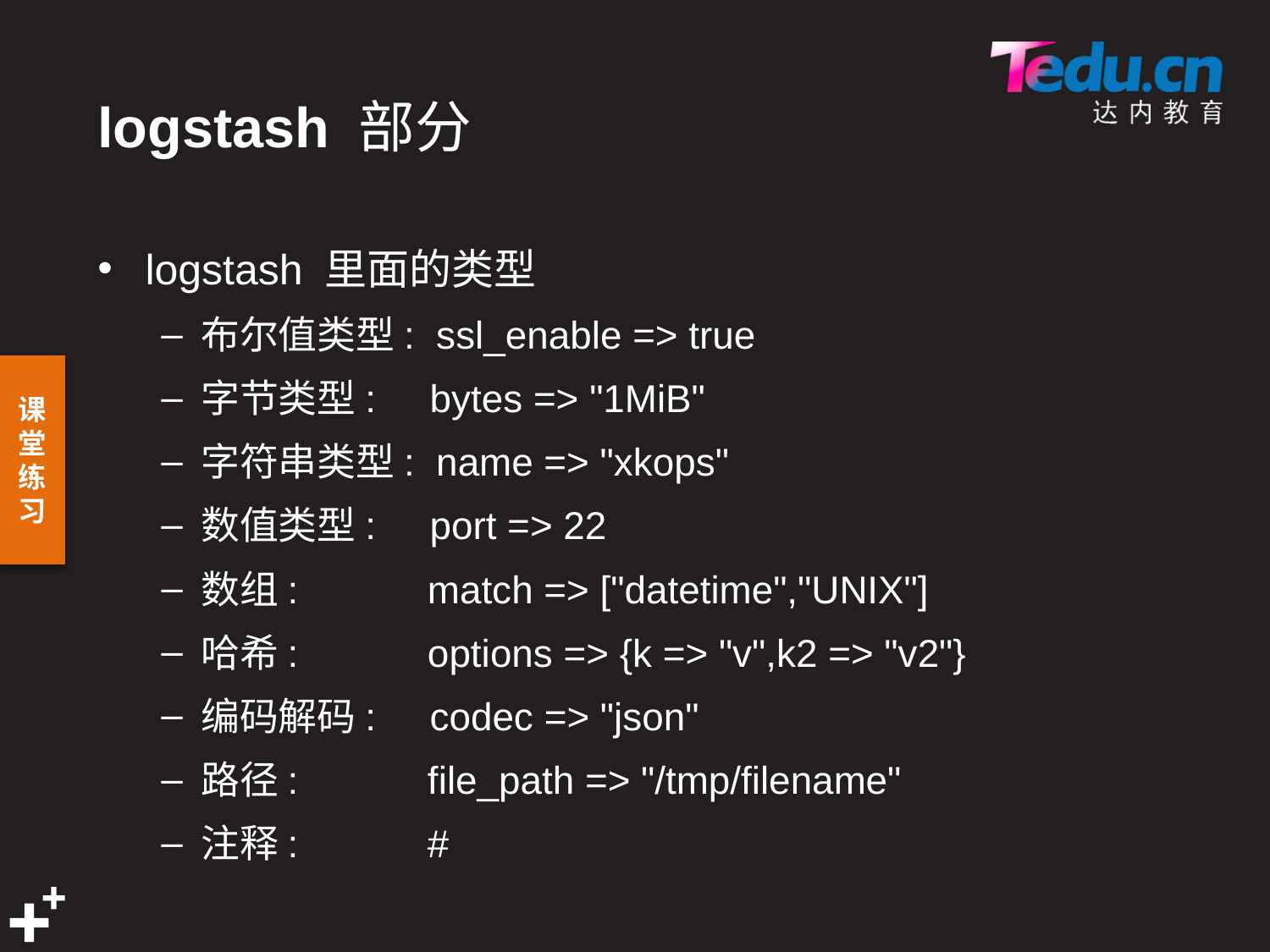

# logstash 部分
logstash 里面的类型
布尔值类型:  ssl_enable => true
字节类型:     bytes => "1MiB"
字符串类型:  name => "xkops"
数值类型:     port => 22
数组:            match => ["datetime","UNIX"]
哈希:            options => {k => "v",k2 => "v2"}
编码解码:     codec => "json"
路径:            file_path => "/tmp/filename"
注释:            #